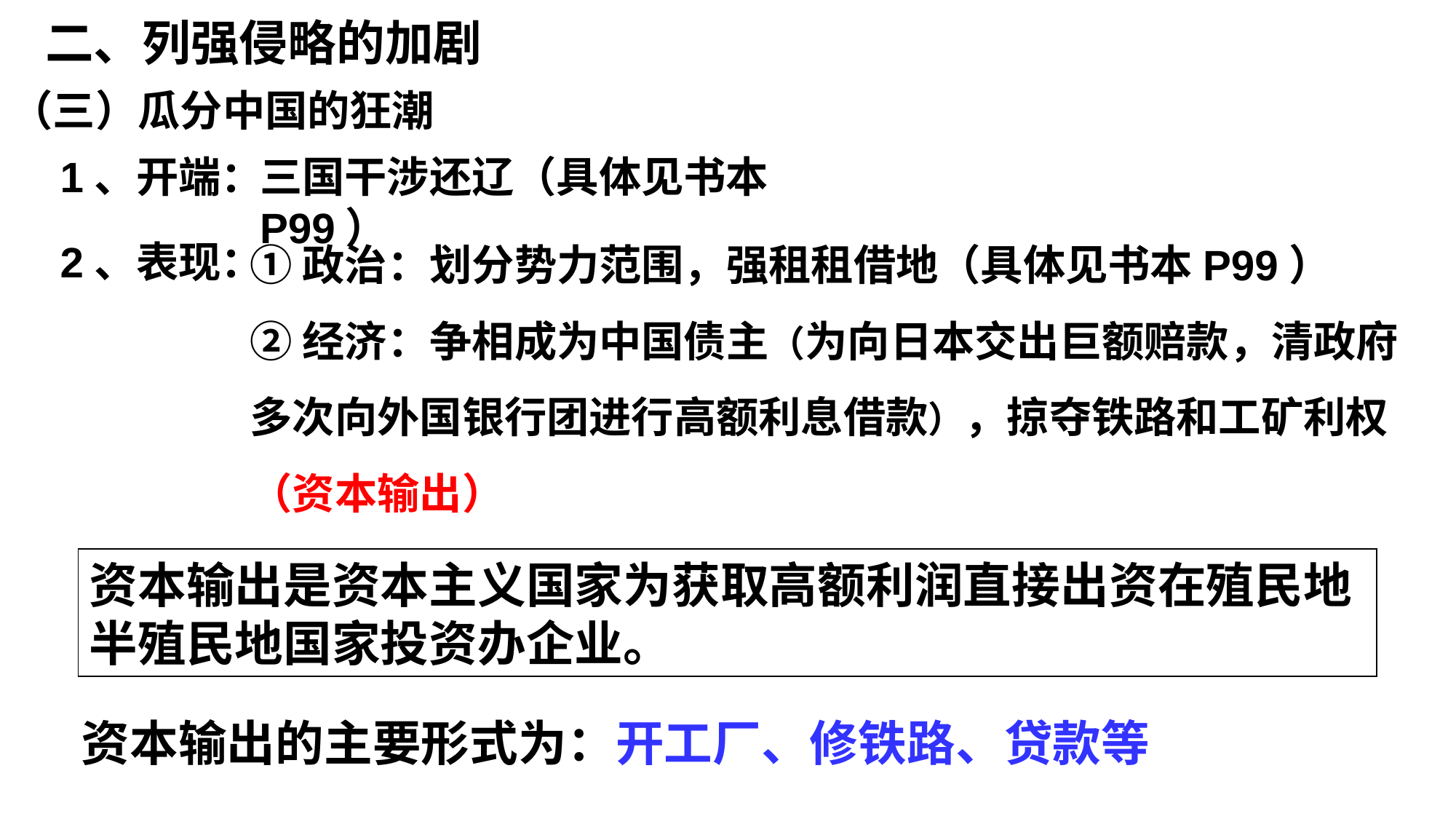

二、列强侵略的加剧
（三）瓜分中国的狂潮
1、开端：
三国干涉还辽（具体见书本P99）
①政治：划分势力范围，强租租借地（具体见书本P99）
②经济：争相成为中国债主（为向日本交出巨额赔款，清政府多次向外国银行团进行高额利息借款），掠夺铁路和工矿利权（资本输出）
2、表现：
资本输出是资本主义国家为获取高额利润直接出资在殖民地半殖民地国家投资办企业。
资本输出的主要形式为：开工厂、修铁路、贷款等